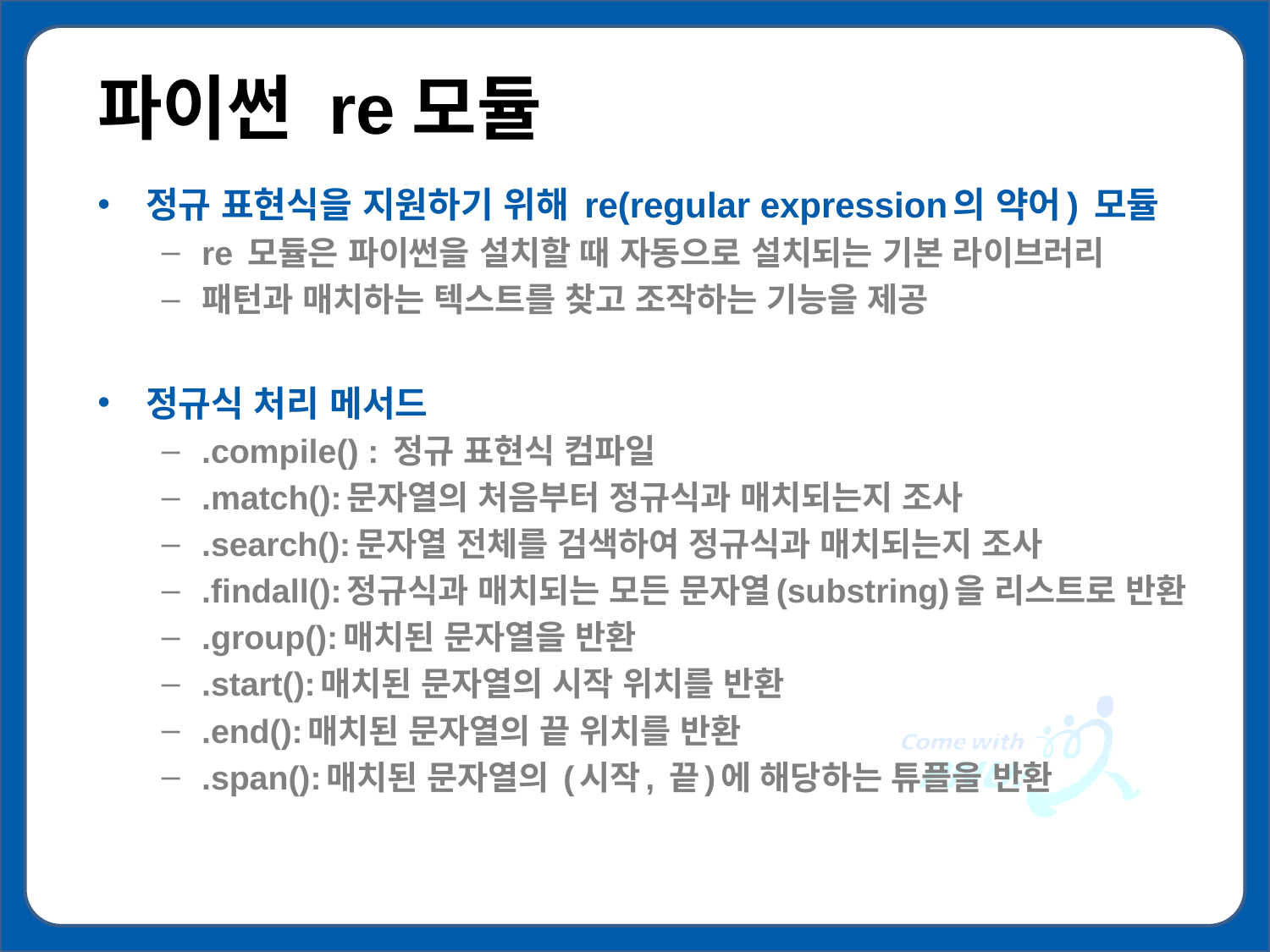

# 파이썬 re모듈
정규 표현식을 지원하기 위해 re(regular expression의 약어) 모듈
re 모듈은 파이썬을 설치할 때 자동으로 설치되는 기본 라이브러리
패턴과 매치하는 텍스트를 찾고 조작하는 기능을 제공

정규식 처리 메서드
.compile() : 정규 표현식 컴파일
.match():문자열의 처음부터 정규식과 매치되는지 조사
.search():문자열 전체를 검색하여 정규식과 매치되는지 조사
.findall():정규식과 매치되는 모든 문자열(substring)을 리스트로 반환
.group():매치된 문자열을 반환
.start():매치된 문자열의 시작 위치를 반환
.end():매치된 문자열의 끝 위치를 반환
.span():매치된 문자열의 (시작, 끝)에 해당하는 튜플을 반환